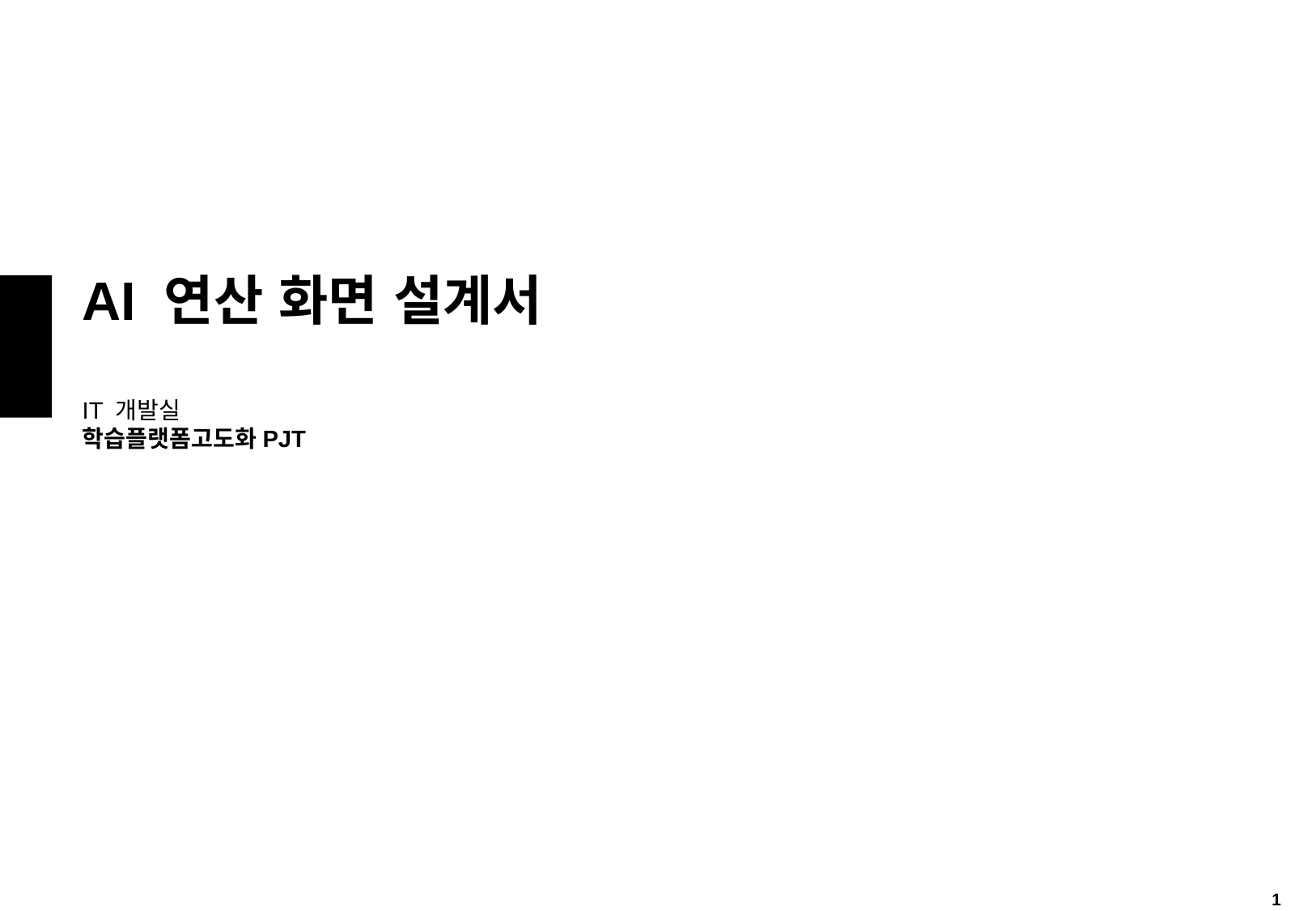

# AI 연산 화면 설계서 IT 개발실 학습플랫폼고도화PJT
1